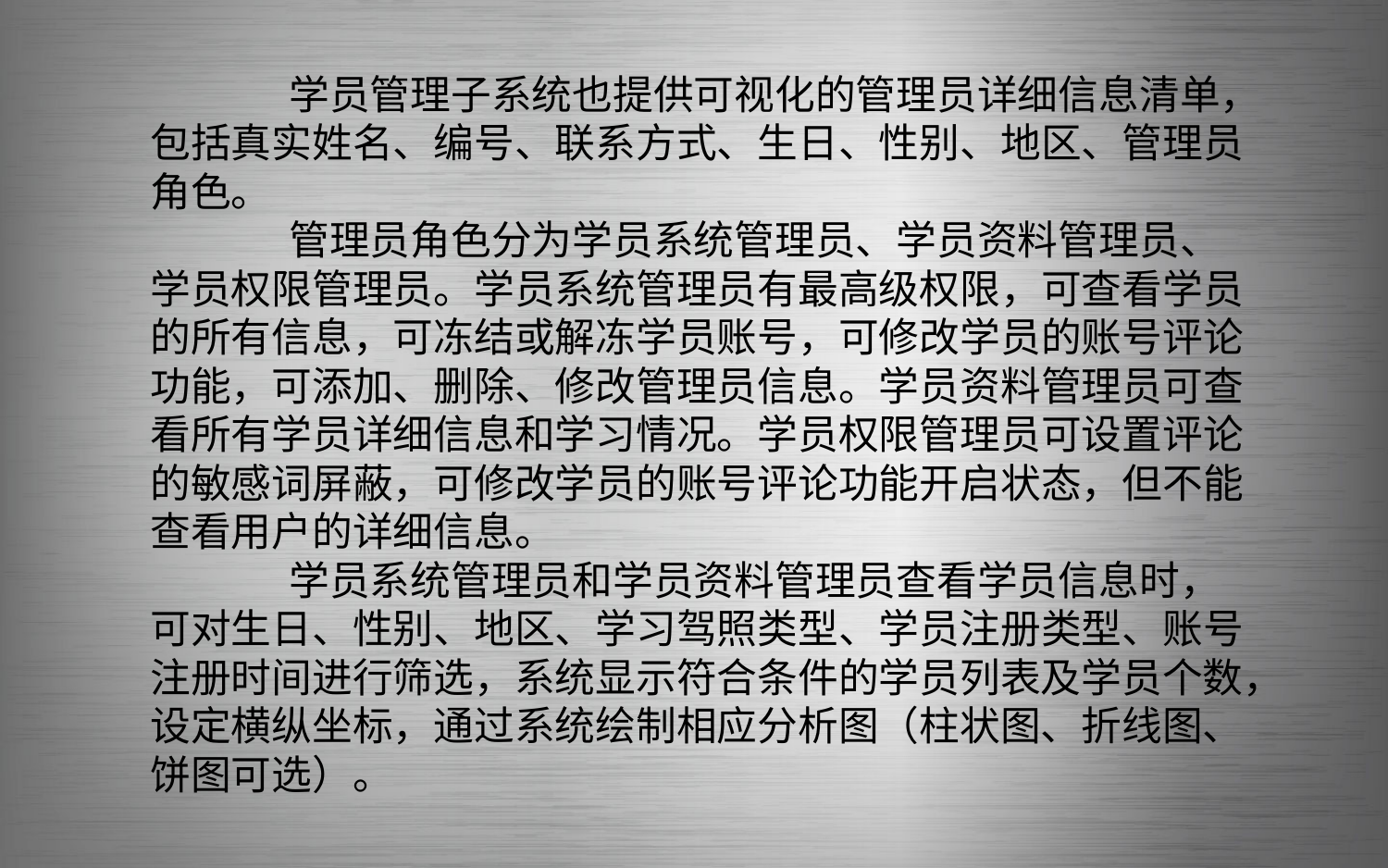

学员管理子系统也提供可视化的管理员详细信息清单，包括真实姓名、编号、联系方式、生日、性别、地区、管理员角色。
	管理员角色分为学员系统管理员、学员资料管理员、学员权限管理员。学员系统管理员有最高级权限，可查看学员的所有信息，可冻结或解冻学员账号，可修改学员的账号评论功能，可添加、删除、修改管理员信息。学员资料管理员可查看所有学员详细信息和学习情况。学员权限管理员可设置评论的敏感词屏蔽，可修改学员的账号评论功能开启状态，但不能查看用户的详细信息。
	学员系统管理员和学员资料管理员查看学员信息时，可对生日、性别、地区、学习驾照类型、学员注册类型、账号注册时间进行筛选，系统显示符合条件的学员列表及学员个数，设定横纵坐标，通过系统绘制相应分析图（柱状图、折线图、饼图可选）。